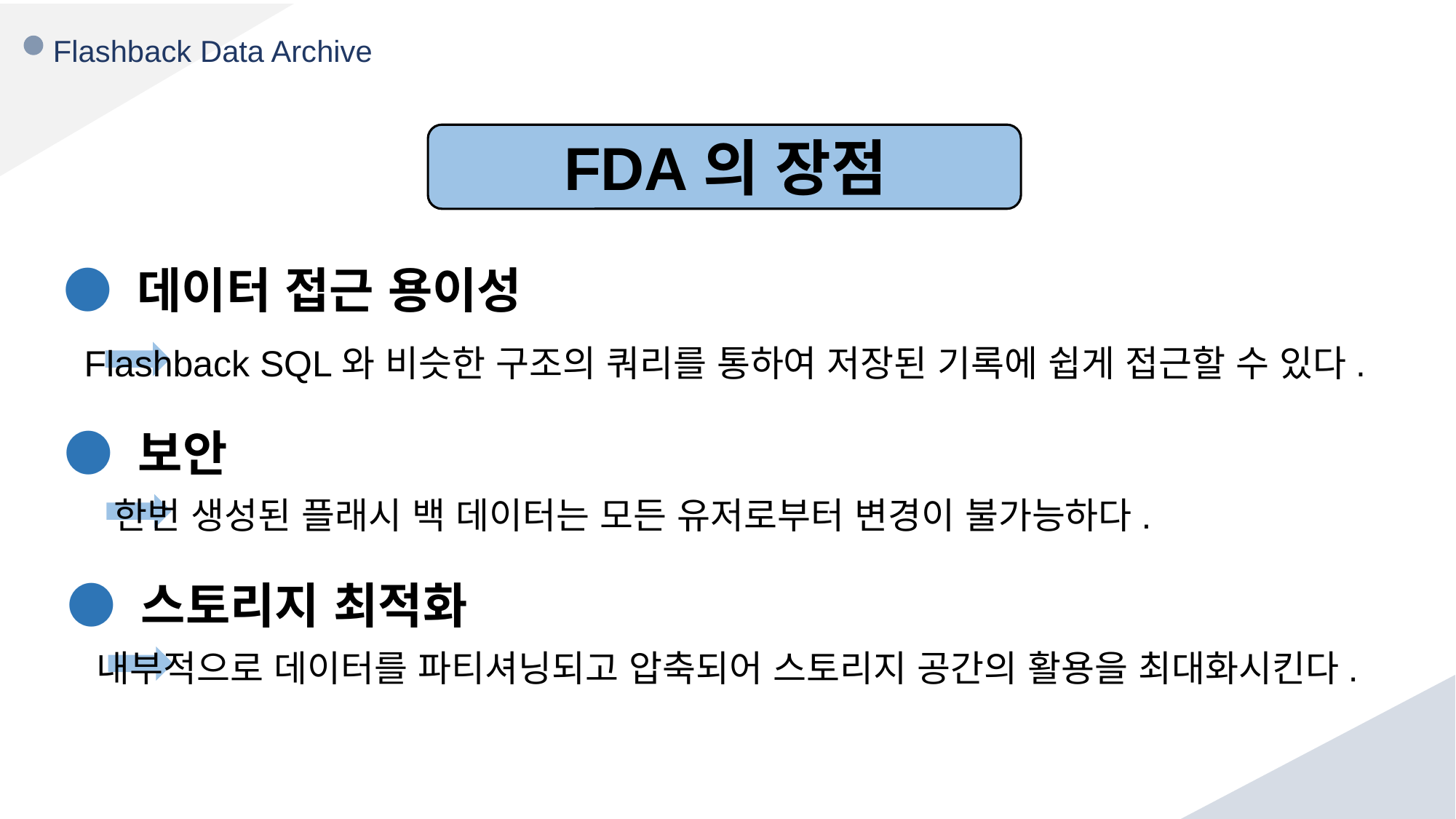

Flashback Data Archive

FDA의 장점
● 데이터 접근 용이성
Flashback SQL와 비슷한 구조의 쿼리를 통하여 저장된 기록에 쉽게 접근할 수 있다.

● 보안
한번 생성된 플래시 백 데이터는 모든 유저로부터 변경이 불가능하다.

● 스토리지 최적화

내부적으로 데이터를 파티셔닝되고 압축되어 스토리지 공간의 활용을 최대화시킨다.